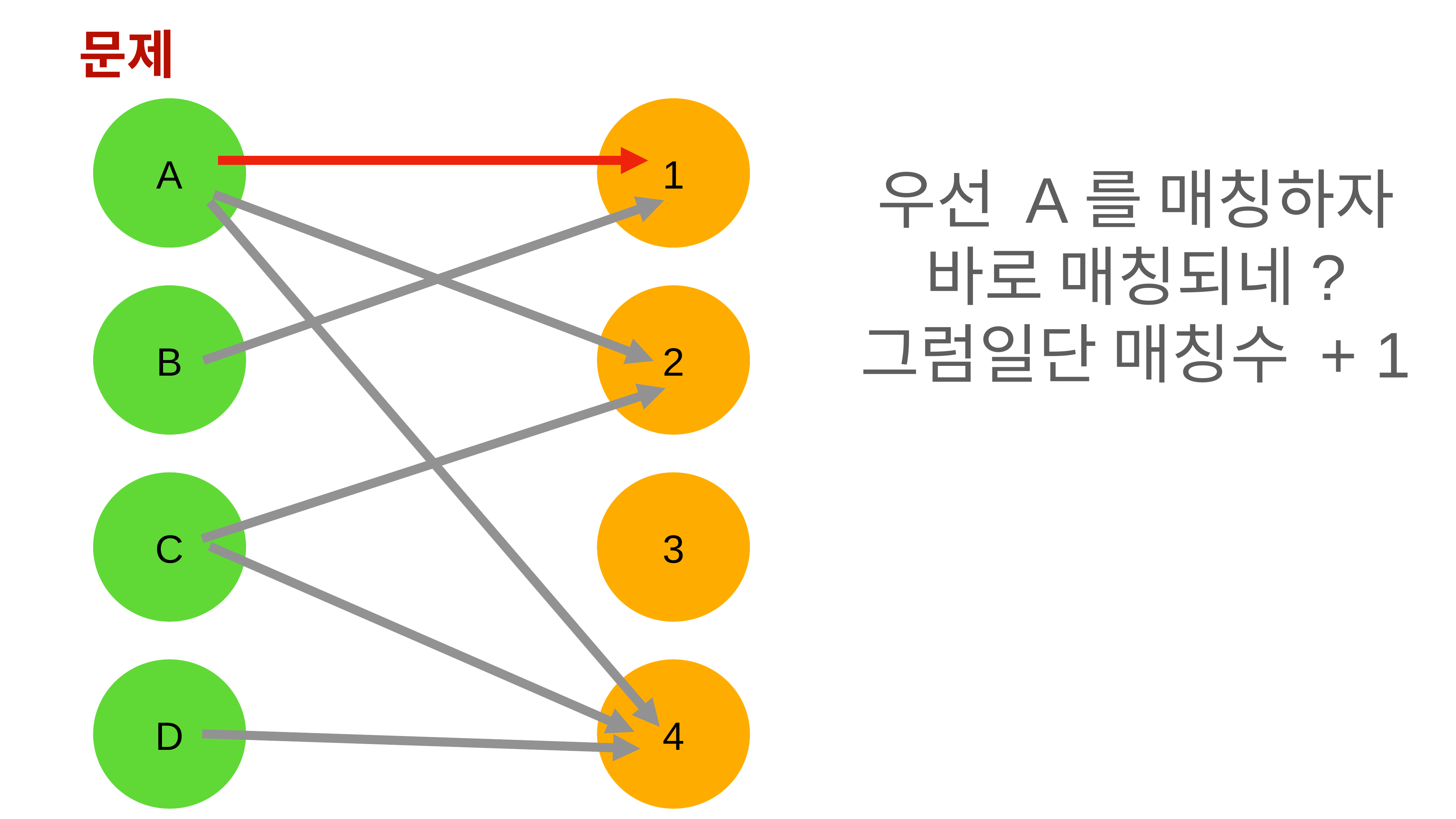

문제
A
1
우선 A를 매칭하자
바로 매칭되네?
그럼일단 매칭수 + 1

B
2

C
3

D
4